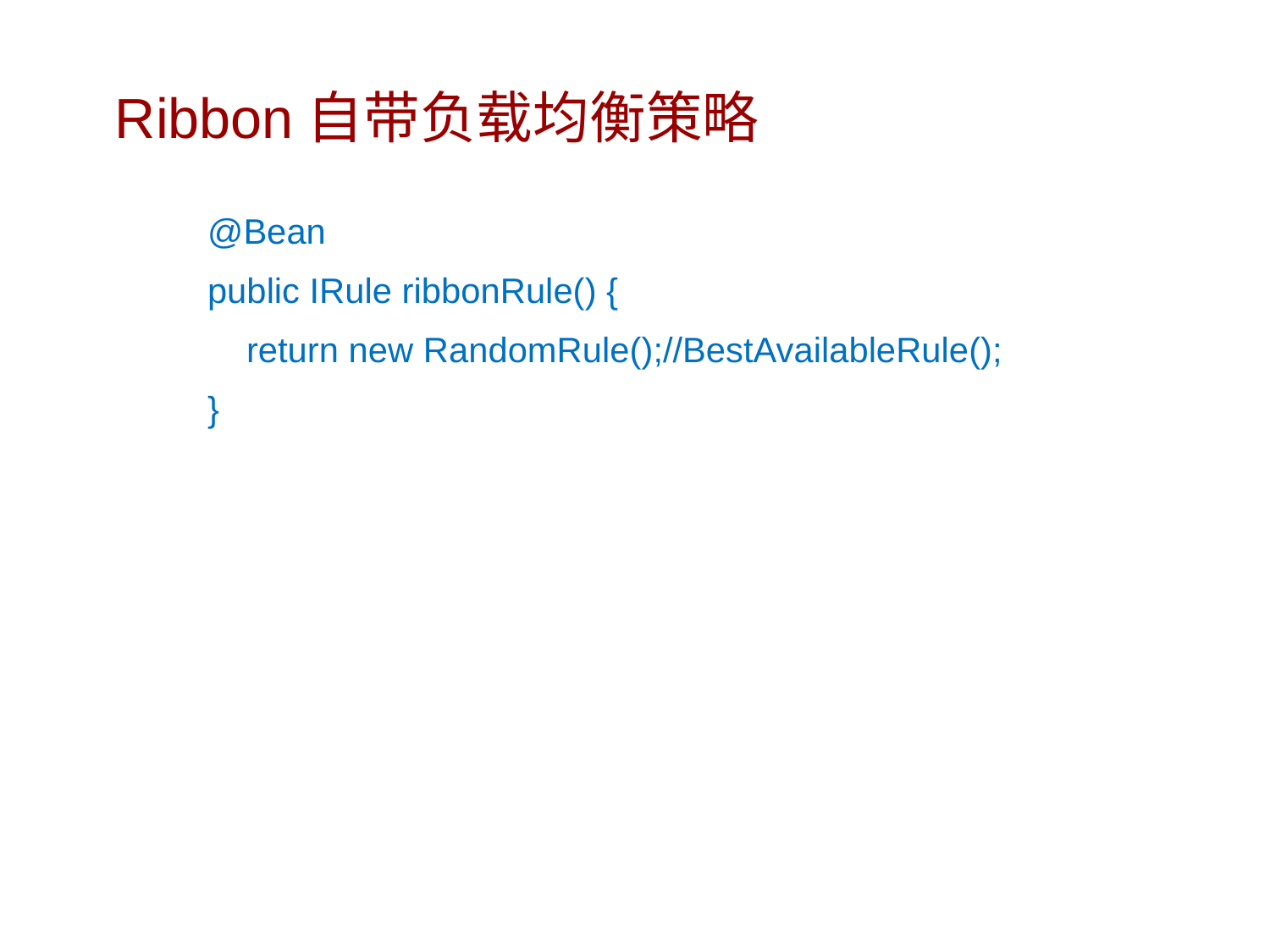

# Ribbon自带负载均衡策略
@Bean
public IRule ribbonRule() {
    return new RandomRule();//BestAvailableRule();
}